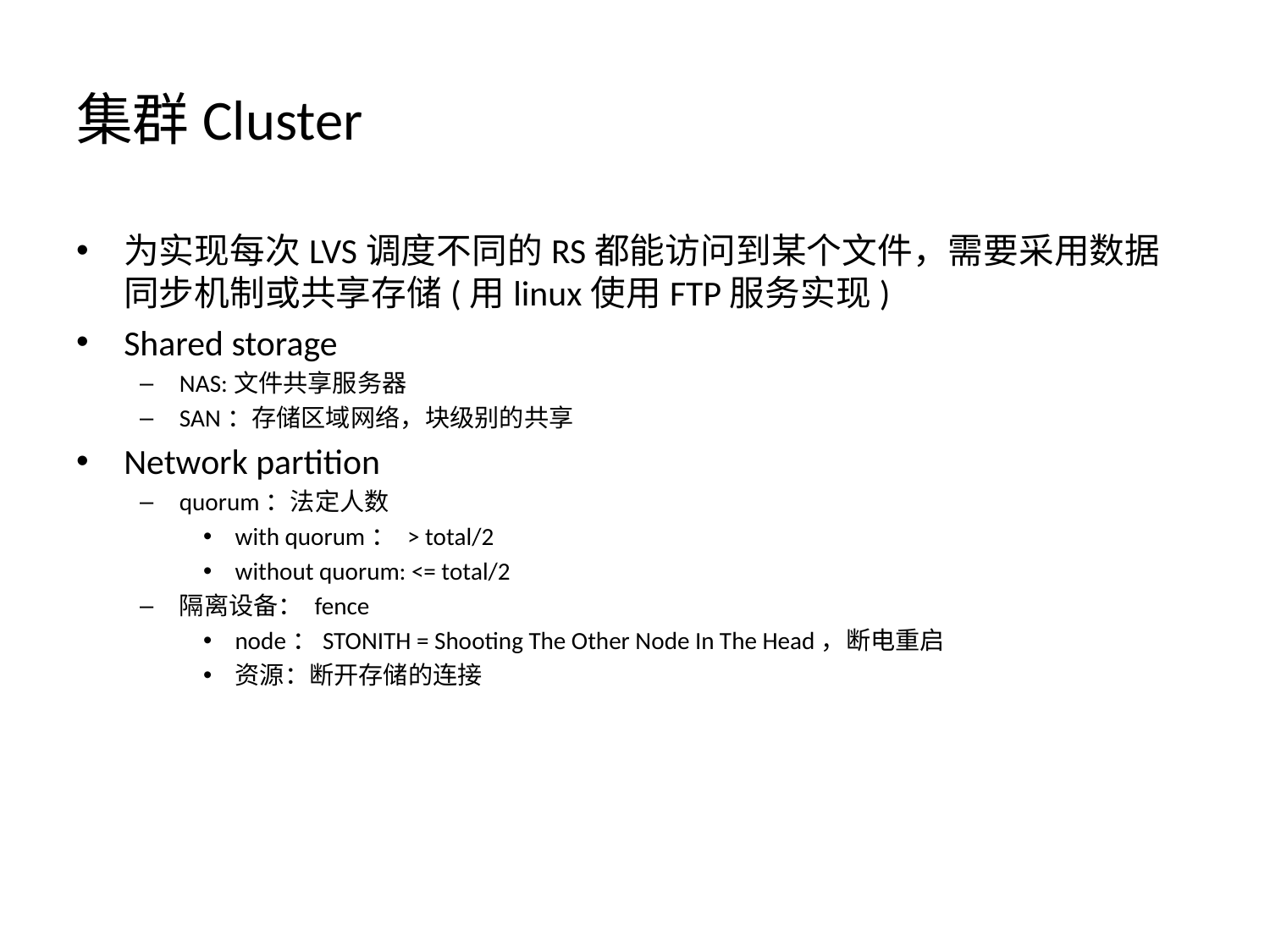

# 集群Cluster
为实现每次LVS调度不同的RS都能访问到某个文件，需要采用数据同步机制或共享存储(用linux使用FTP服务实现)
Shared storage
NAS:文件共享服务器
SAN：存储区域网络，块级别的共享
Network partition
quorum：法定人数
with quorum： > total/2
without quorum: <= total/2
隔离设备： fence
node：STONITH = Shooting The Other Node In The Head，断电重启
资源：断开存储的连接